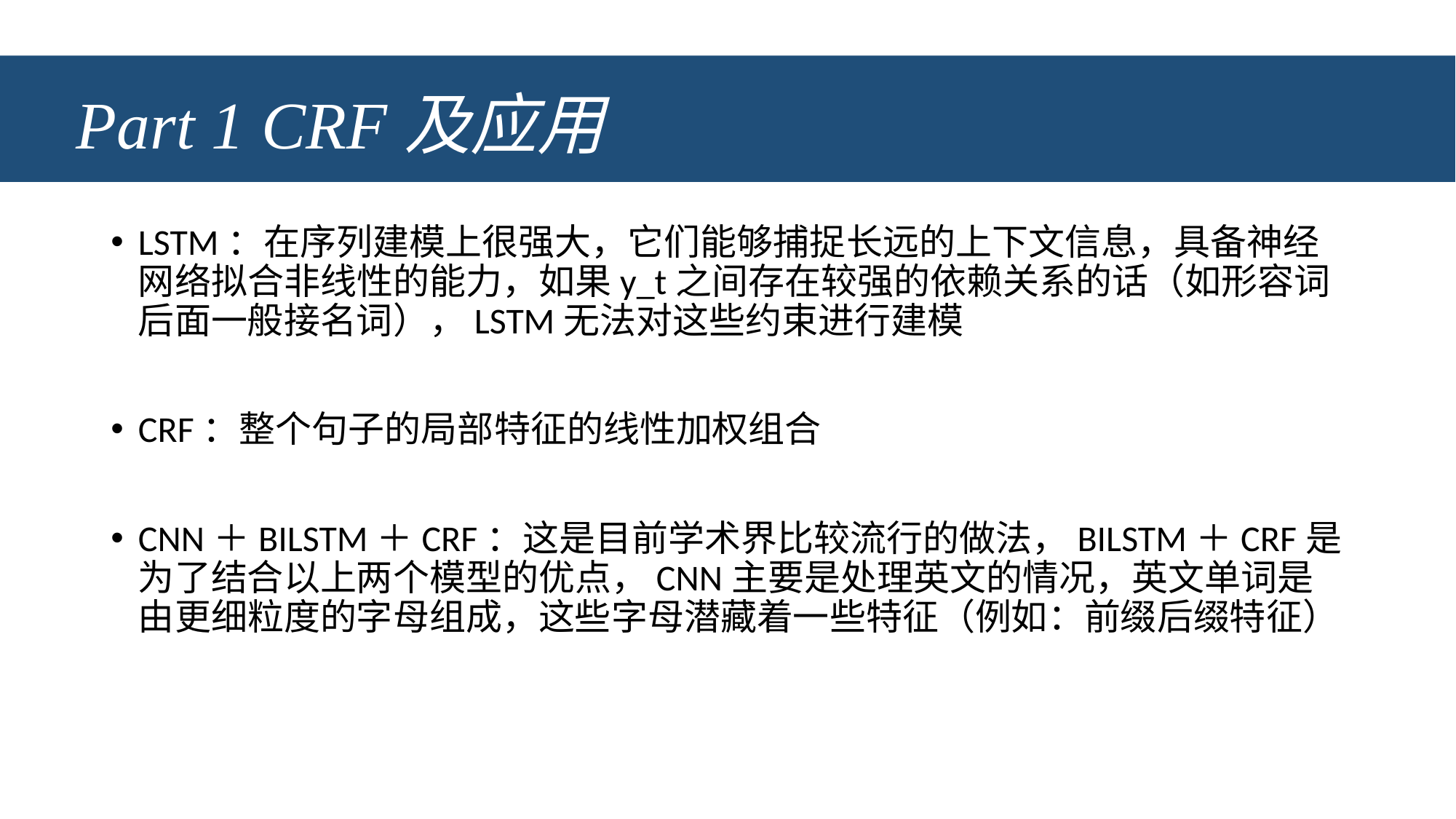

# Part 1 CRF及应用

LSTM：在序列建模上很强大，它们能够捕捉长远的上下文信息，具备神经网络拟合非线性的能力，如果y_t之间存在较强的依赖关系的话（如形容词后面一般接名词），LSTM无法对这些约束进行建模

CRF：整个句子的局部特征的线性加权组合

CNN＋BILSTM＋CRF：这是目前学术界比较流行的做法，BILSTM＋CRF是为了结合以上两个模型的优点，CNN主要是处理英文的情况，英文单词是由更细粒度的字母组成，这些字母潜藏着一些特征（例如：前缀后缀特征）